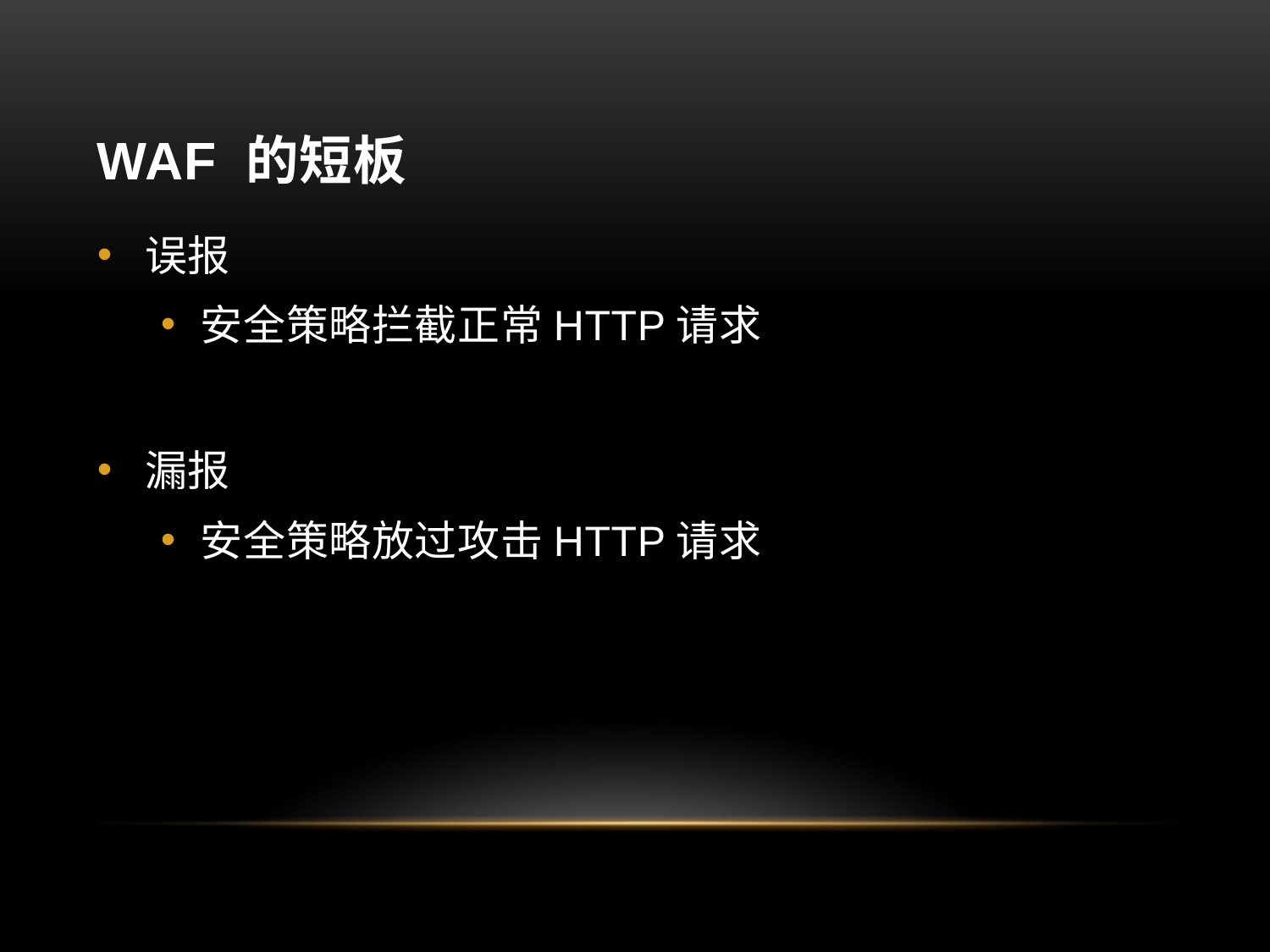

# WAF 的短板
误报
安全策略拦截正常HTTP请求

漏报
安全策略放过攻击HTTP请求